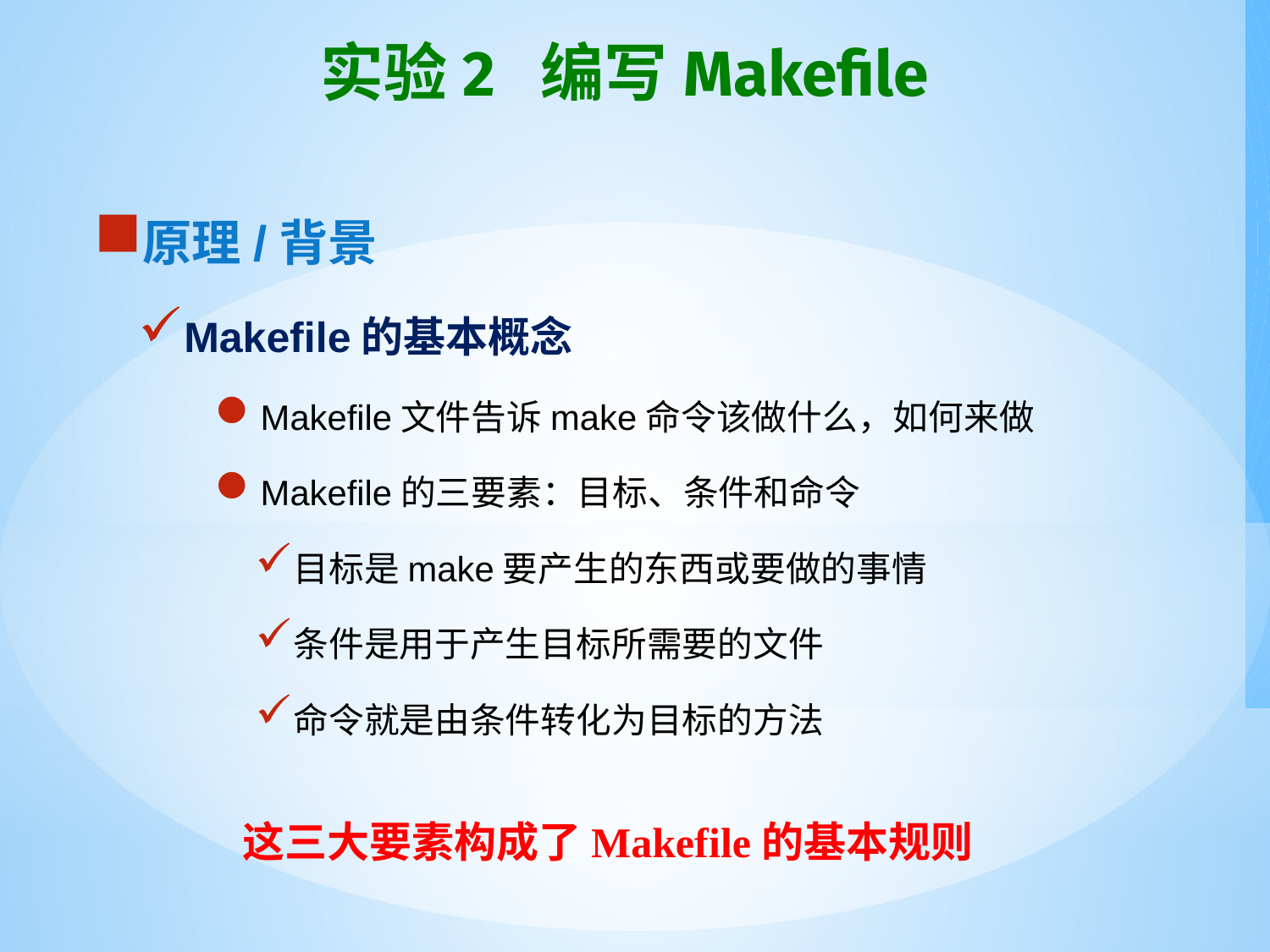

# 实验2  编写Makefile
原理/背景
Makefile的基本概念
Makefile文件告诉make命令该做什么，如何来做
Makefile的三要素：目标、条件和命令
目标是make要产生的东西或要做的事情
条件是用于产生目标所需要的文件
命令就是由条件转化为目标的方法
这三大要素构成了Makefile的基本规则